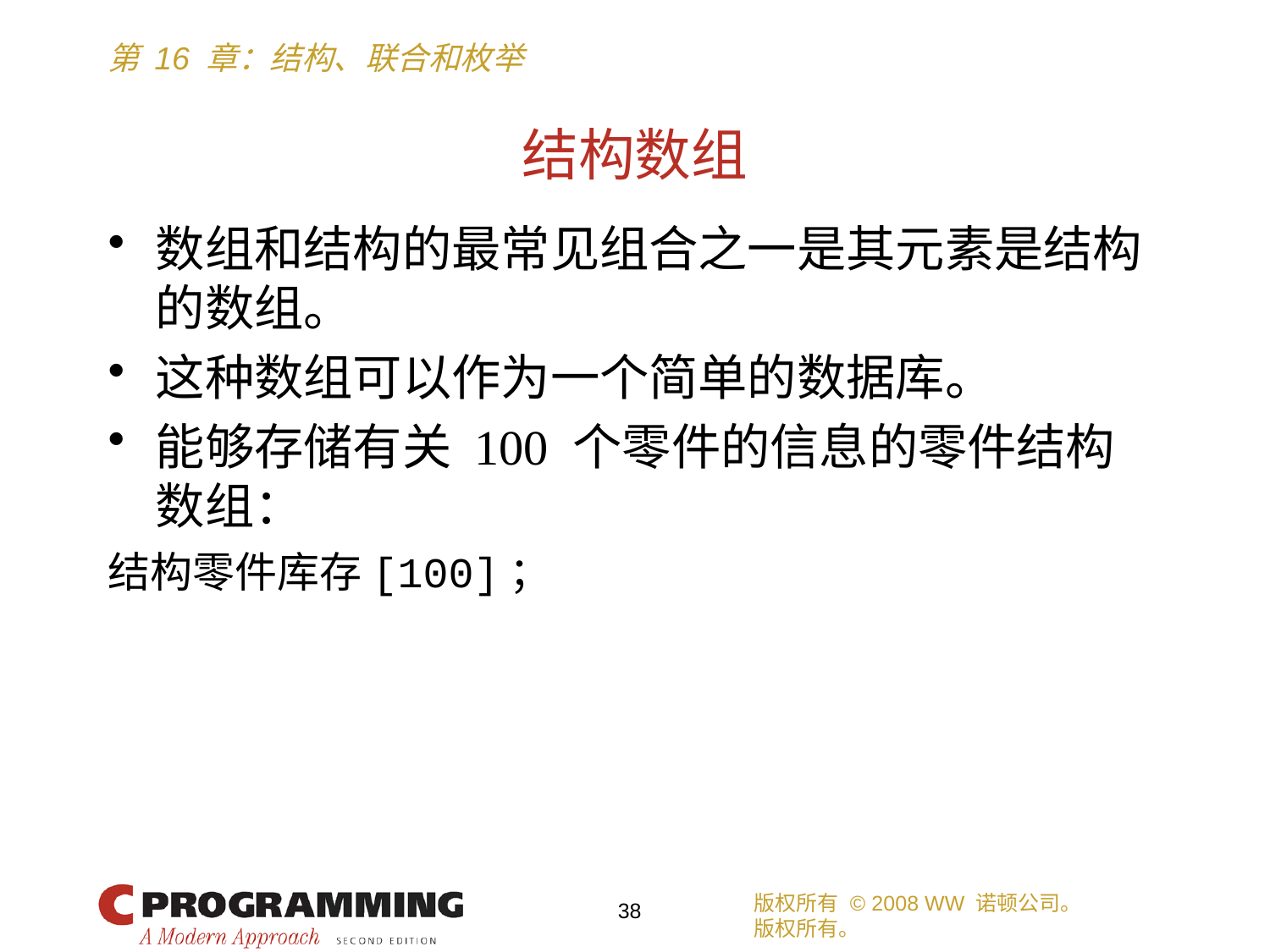

# 结构数组
数组和结构的最常见组合之一是其元素是结构的数组。
这种数组可以作为一个简单的数据库。
能够存储有关 100 个零件的信息的零件结构数组：
结构零件库存[100]；
版权所有 © 2008 WW 诺顿公司。
版权所有。
38